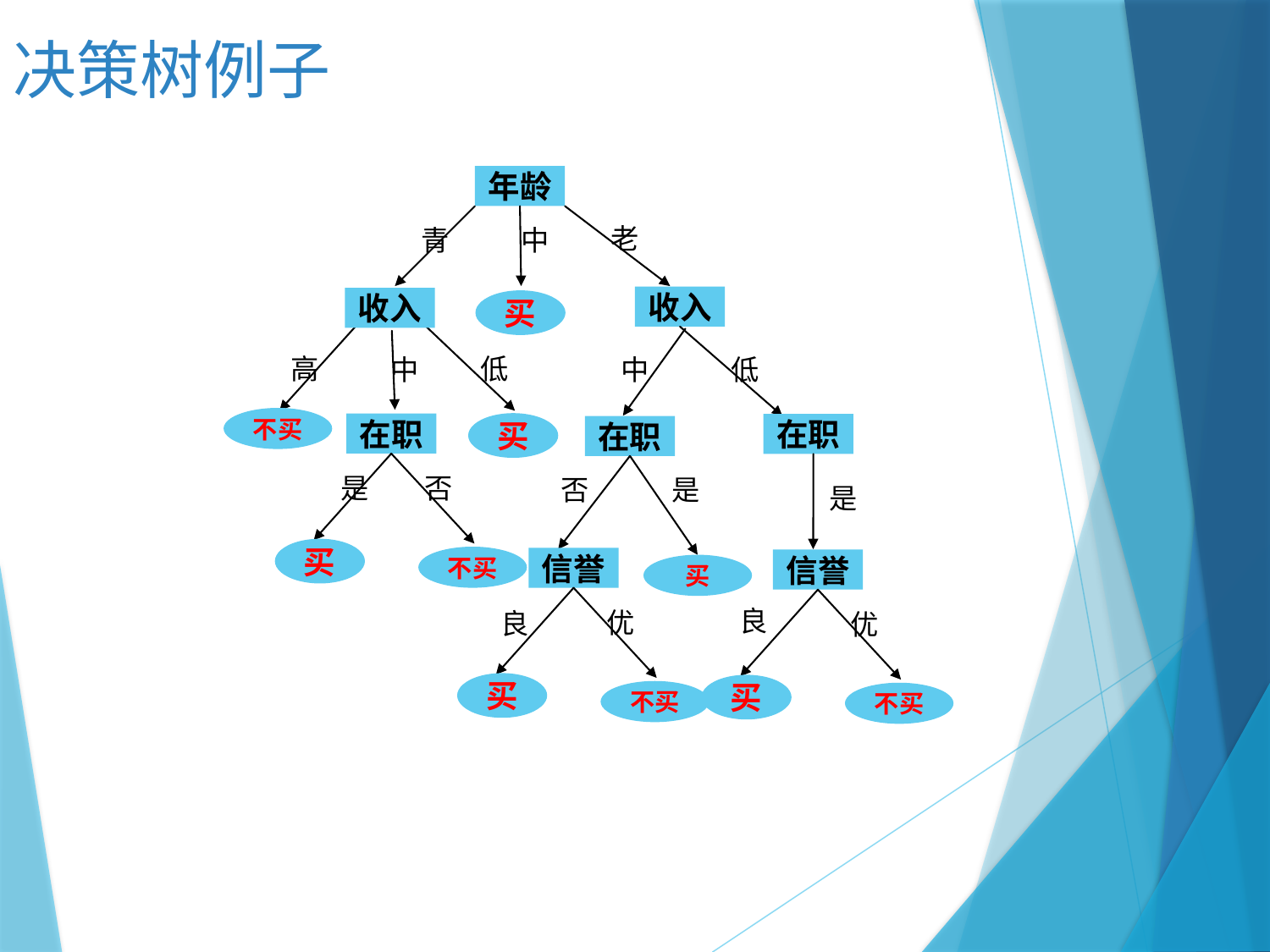

决策树例子
年龄
中
老
青
收入
收入
买
高
低
中
中
低
不买
买
在职
否
买
不买
在职
是
在职
是
买
是
否
信誉
优
买
不买
信誉
优
买
不买
良
良